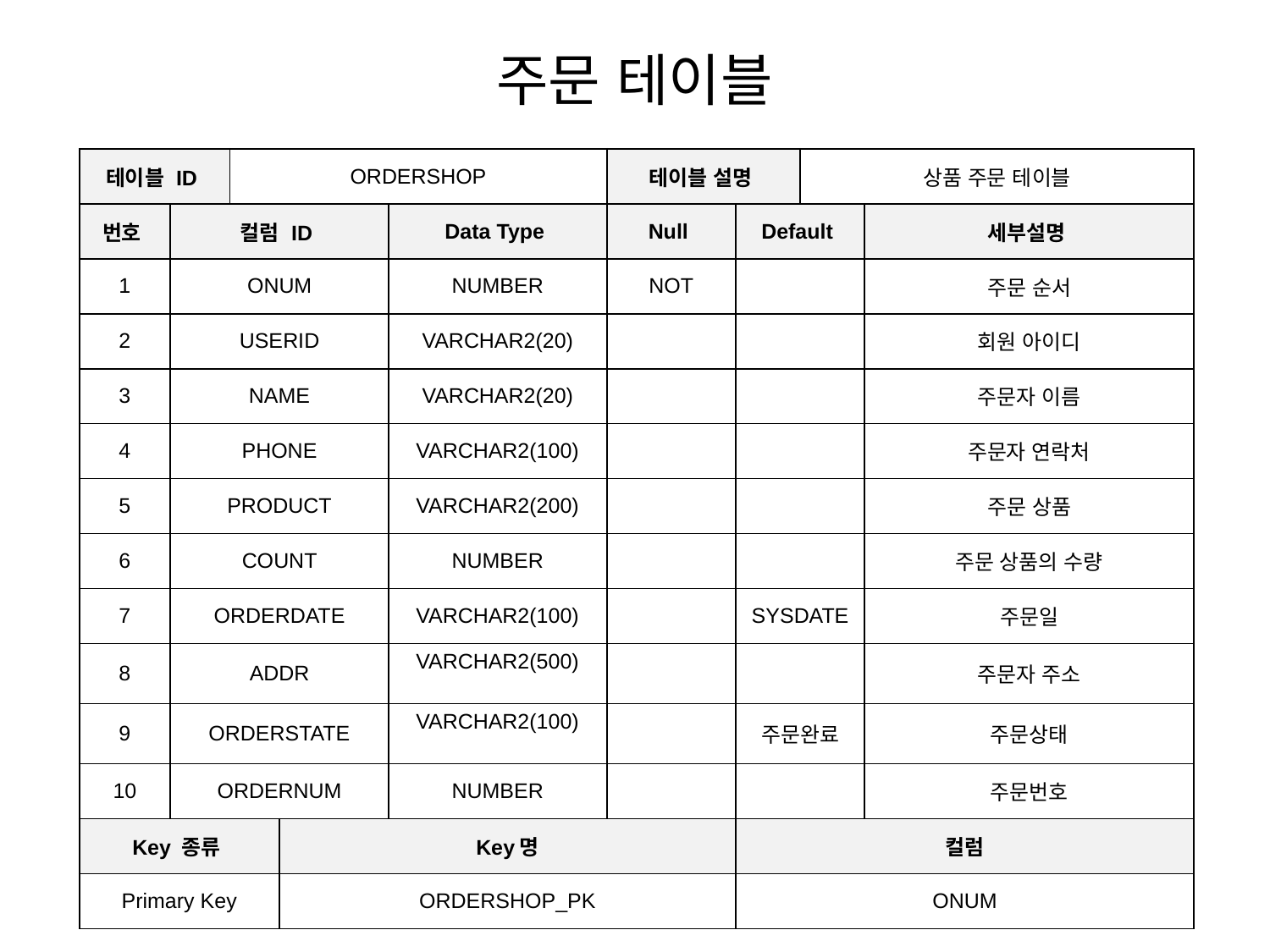

# 주문 테이블
| 테이블 ID |  | ORDERSHOP |  |  | 테이블 설명 |  | 상품 주문 테이블 |  |
| --- | --- | --- | --- | --- | --- | --- | --- | --- |
| 번호 | 컬럼 ID |  |  | Data Type | Null | Default |  | 세부설명 |
| 1 | ONUM |  |  | NUMBER | NOT |  |  | 주문 순서 |
| 2 | USERID |  |  | VARCHAR2(20) |  |  |  | 회원 아이디 |
| 3 | NAME |  |  | VARCHAR2(20) |  |  |  | 주문자 이름 |
| 4 | PHONE |  |  | VARCHAR2(100) |  |  |  | 주문자 연락처 |
| 5 | PRODUCT |  |  | VARCHAR2(200) |  |  |  | 주문 상품 |
| 6 | COUNT |  |  | NUMBER |  |  |  | 주문 상품의 수량 |
| 7 | ORDERDATE |  |  | VARCHAR2(100) |  | SYSDATE |  | 주문일 |
| 8 | ADDR |  |  | VARCHAR2(500) |  |  |  | 주문자 주소 |
| 9 | ORDERSTATE |  |  | VARCHAR2(100) |  | 주문완료 |  | 주문상태 |
| 10 | ORDERNUM |  |  | NUMBER |  |  |  | 주문번호 |
| Key 종류 |  |  | Key명 |  |  | 컬럼 |  |  |
| Primary Key |  |  | ORDERSHOP\_PK |  |  | ONUM |  |  |